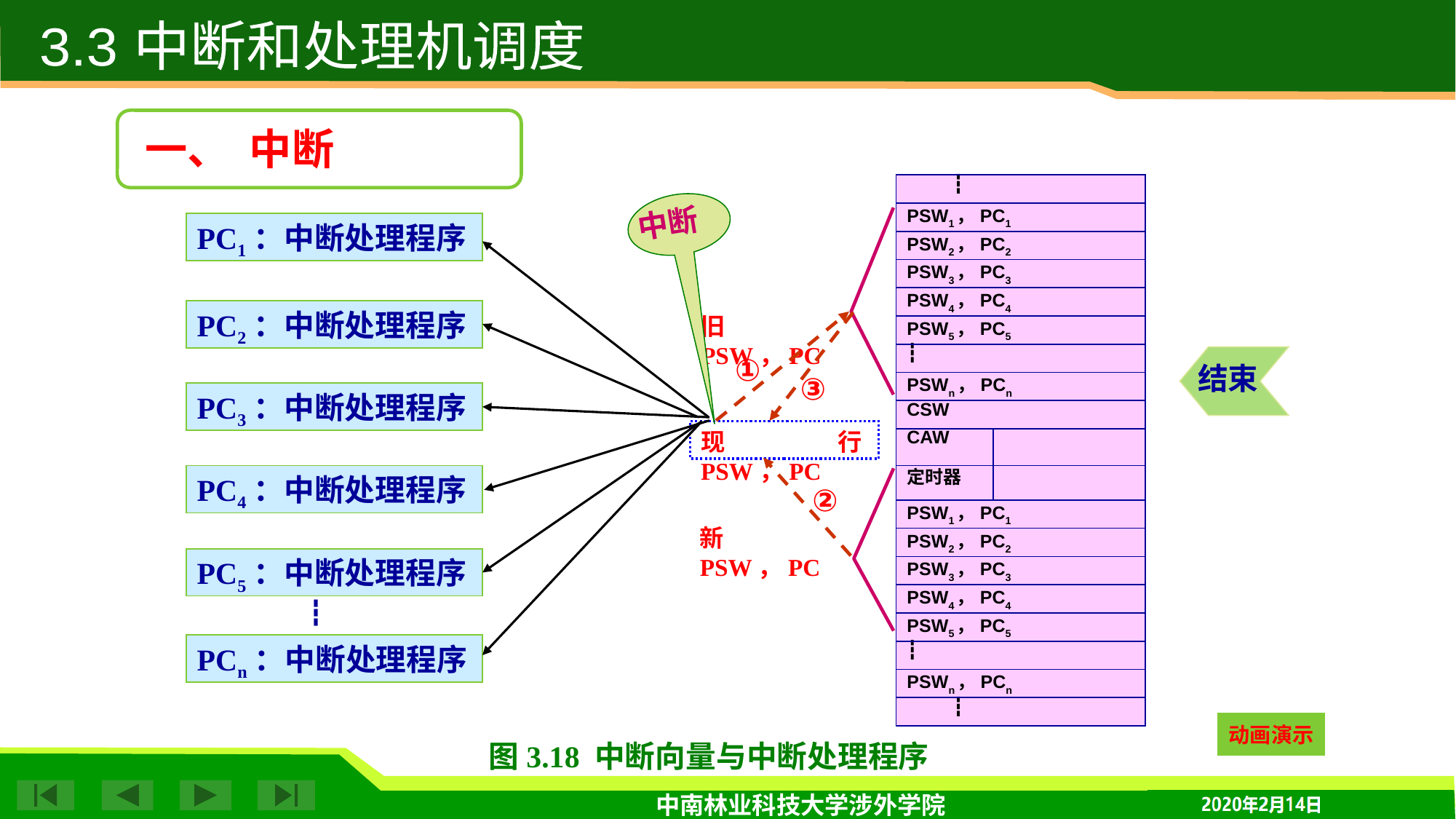

3.3 中断和处理机调度

一、  中断
| ┇ |  |
| --- | --- |
| PSW1，PC1 |  |
| PSW2，PC2 |  |
| PSW3，PC3 |  |
| PSW4，PC4 |  |
| PSW5，PC5 |  |
| ┇ |  |
| PSWn，PCn |  |
| CSW |  |
| CAW |  |
| 定时器 |  |
| PSW1，PC1 |  |
| PSW2，PC2 |  |
| PSW3，PC3 |  |
| PSW4，PC4 |  |
| PSW5，PC5 |  |
| ┇ |  |
| PSWn，PCn |  |
| ┇ |  |

中断

PC1：中断处理程序

PC2：中断处理程序

旧PSW，PC

①

结束
③
PC3：中断处理程序

现行PSW，PC

PC4：中断处理程序

②
新PSW，PC
PC5：中断处理程序

┇
PCn：中断处理程序

动画演示
图3.18 中断向量与中断处理程序